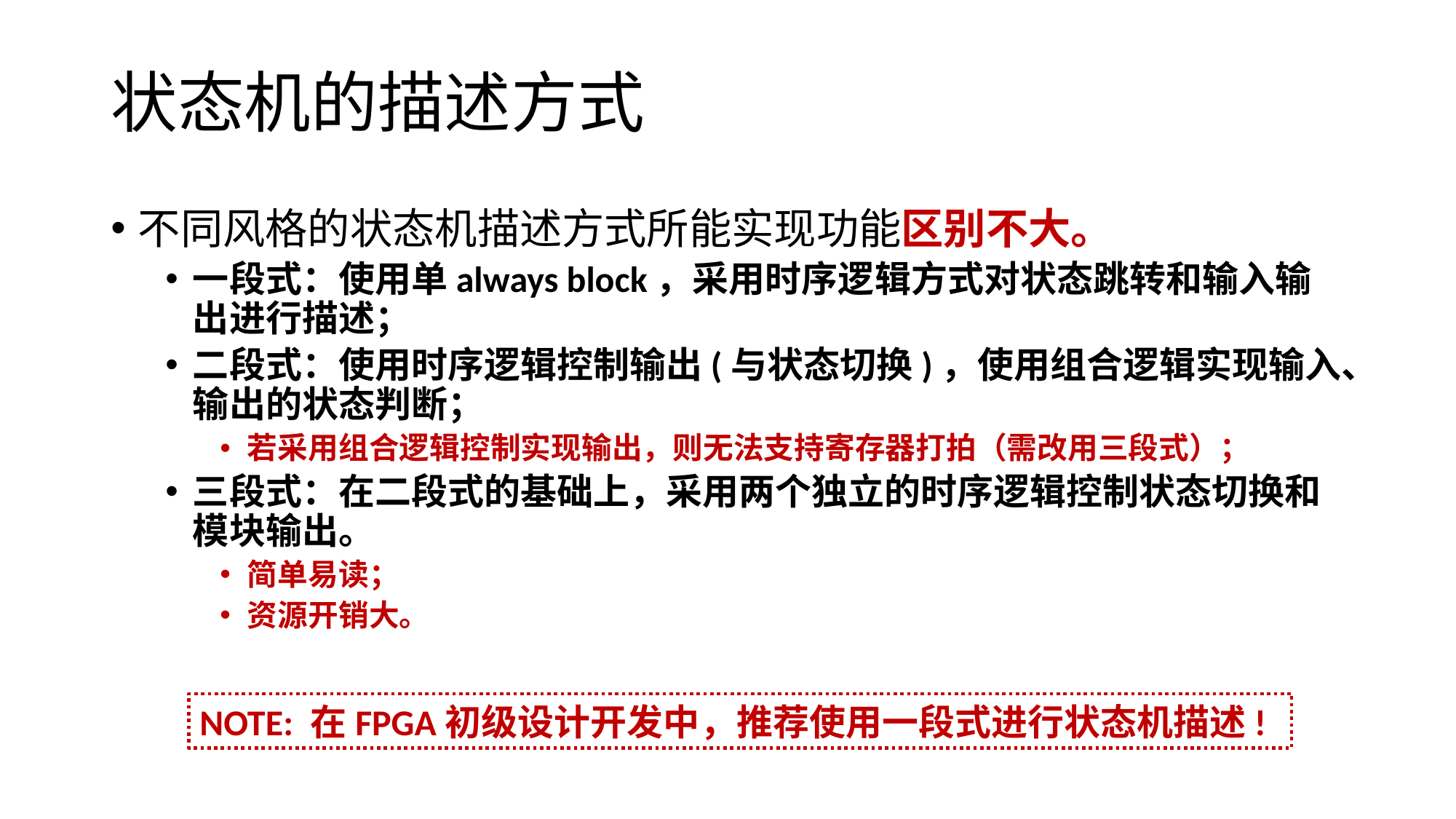

# 状态机的描述方式
不同风格的状态机描述方式所能实现功能区别不大。
一段式：使用单always block，采用时序逻辑方式对状态跳转和输入输出进行描述；
二段式：使用时序逻辑控制输出(与状态切换)，使用组合逻辑实现输入、输出的状态判断；
若采用组合逻辑控制实现输出，则无法支持寄存器打拍（需改用三段式）；
三段式：在二段式的基础上，采用两个独立的时序逻辑控制状态切换和模块输出。
简单易读；
资源开销大。
NOTE: 在FPGA初级设计开发中，推荐使用一段式进行状态机描述!